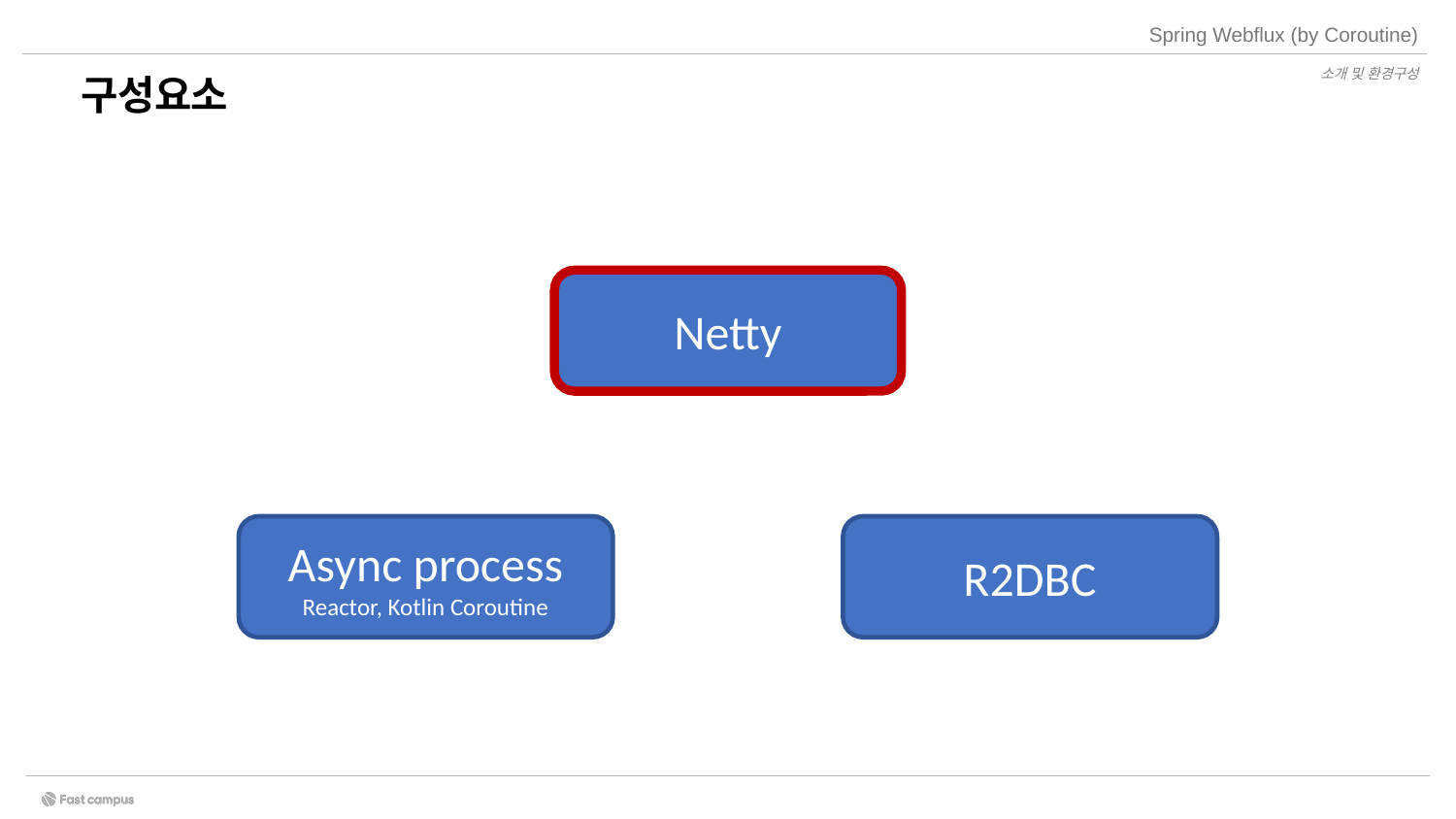

Spring Webflux (by Coroutine)
소개 및 환경구성
# 구성요소

Netty
Async process
Reactor, Kotlin Coroutine
R2DBC